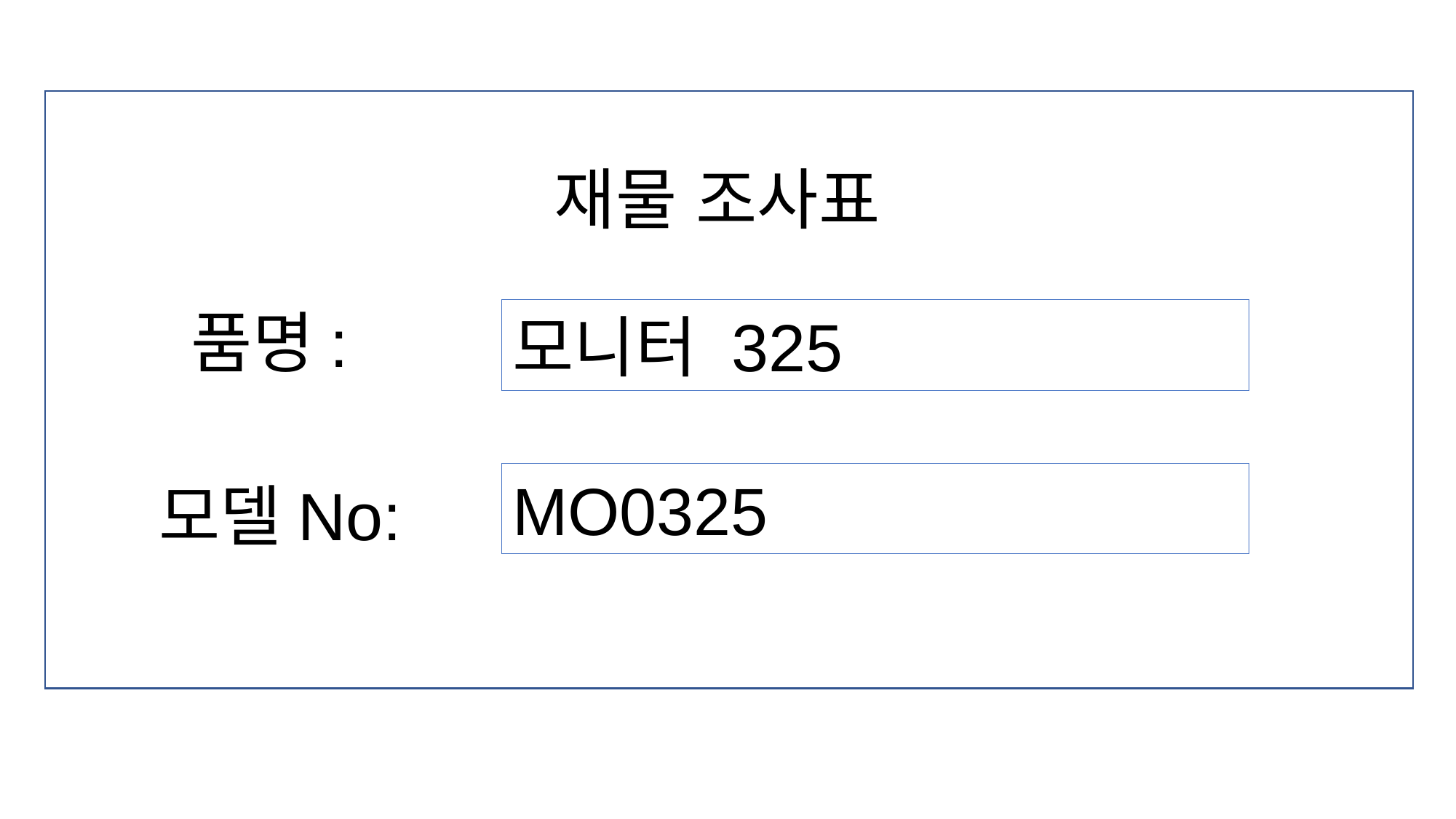

재물 조사표
품명:
모니터 325
MO0325
모델No: